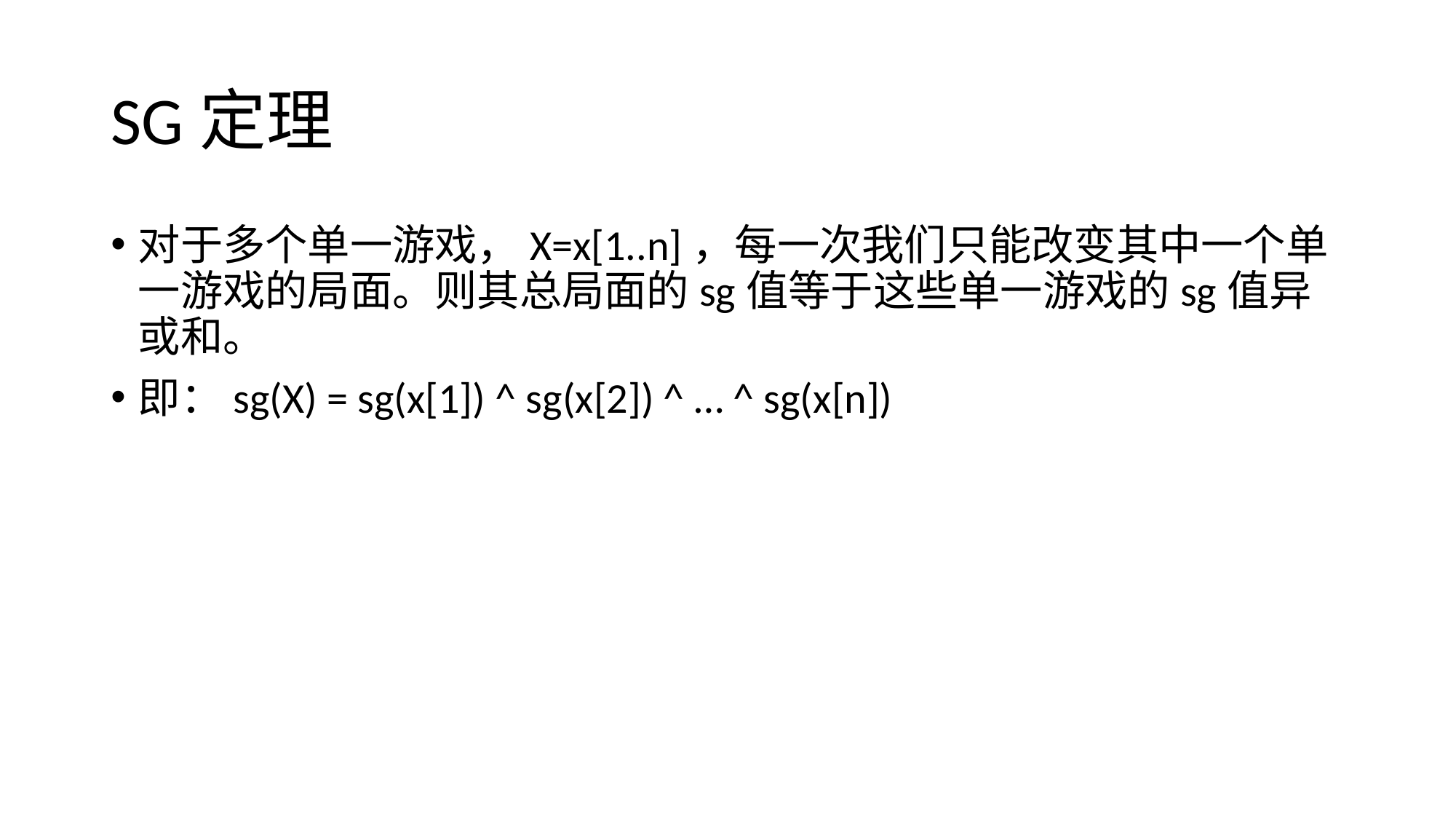

# SG定理
对于多个单一游戏，X=x[1..n]，每一次我们只能改变其中一个单一游戏的局面。则其总局面的sg值等于这些单一游戏的sg值异或和。
即：sg(X) = sg(x[1]) ^ sg(x[2]) ^ … ^ sg(x[n])